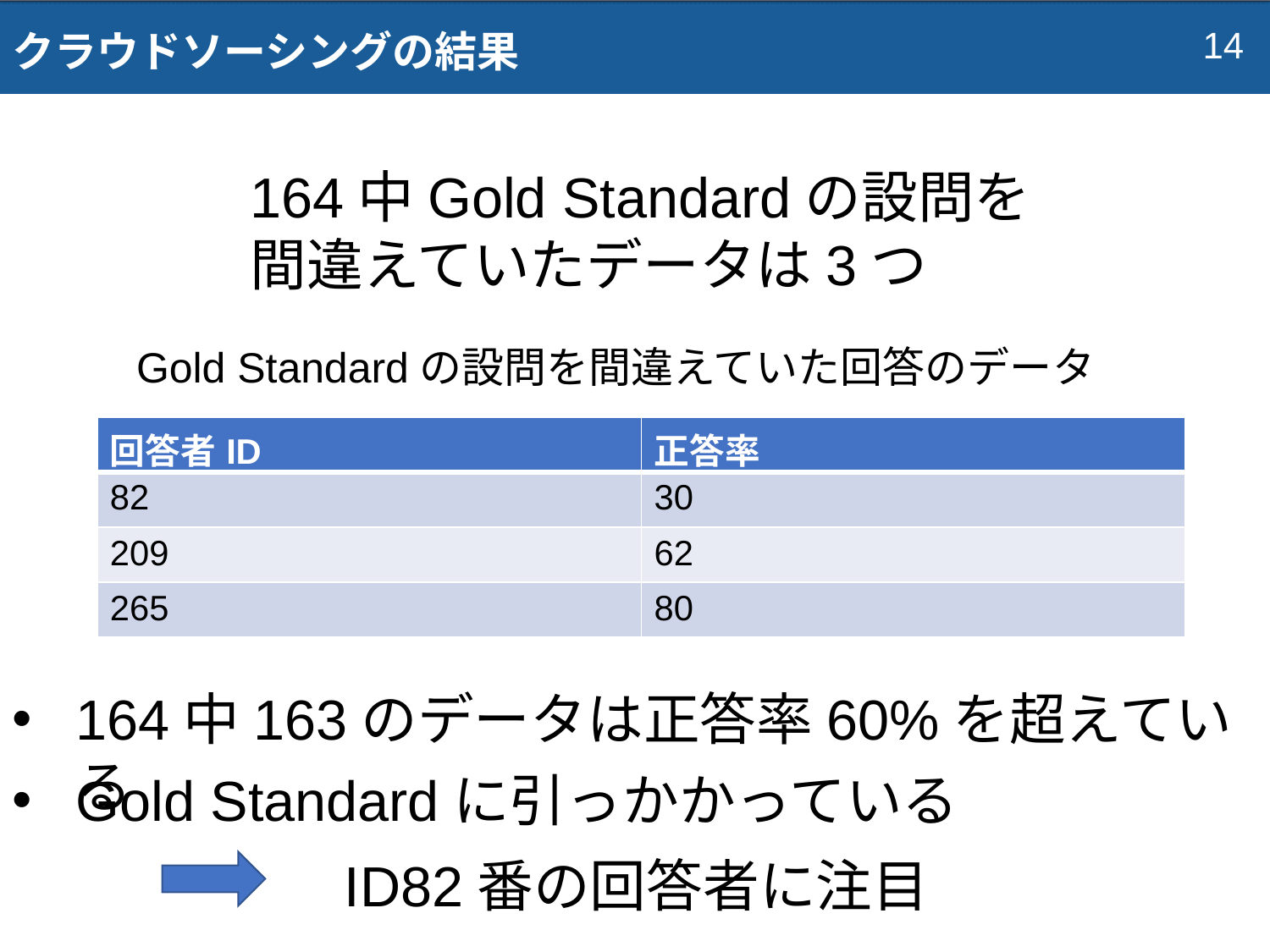

クラウドソーシングの結果
14
164中Gold Standardの設問を
間違えていたデータは3つ
Gold Standardの設問を間違えていた回答のデータ
| 回答者ID | 正答率 |
| --- | --- |
| 82 | 30 |
| 209 | 62 |
| 265 | 80 |
164中163のデータは正答率60%を超えている
Gold Standardに引っかかっている
ID82番の回答者に注目